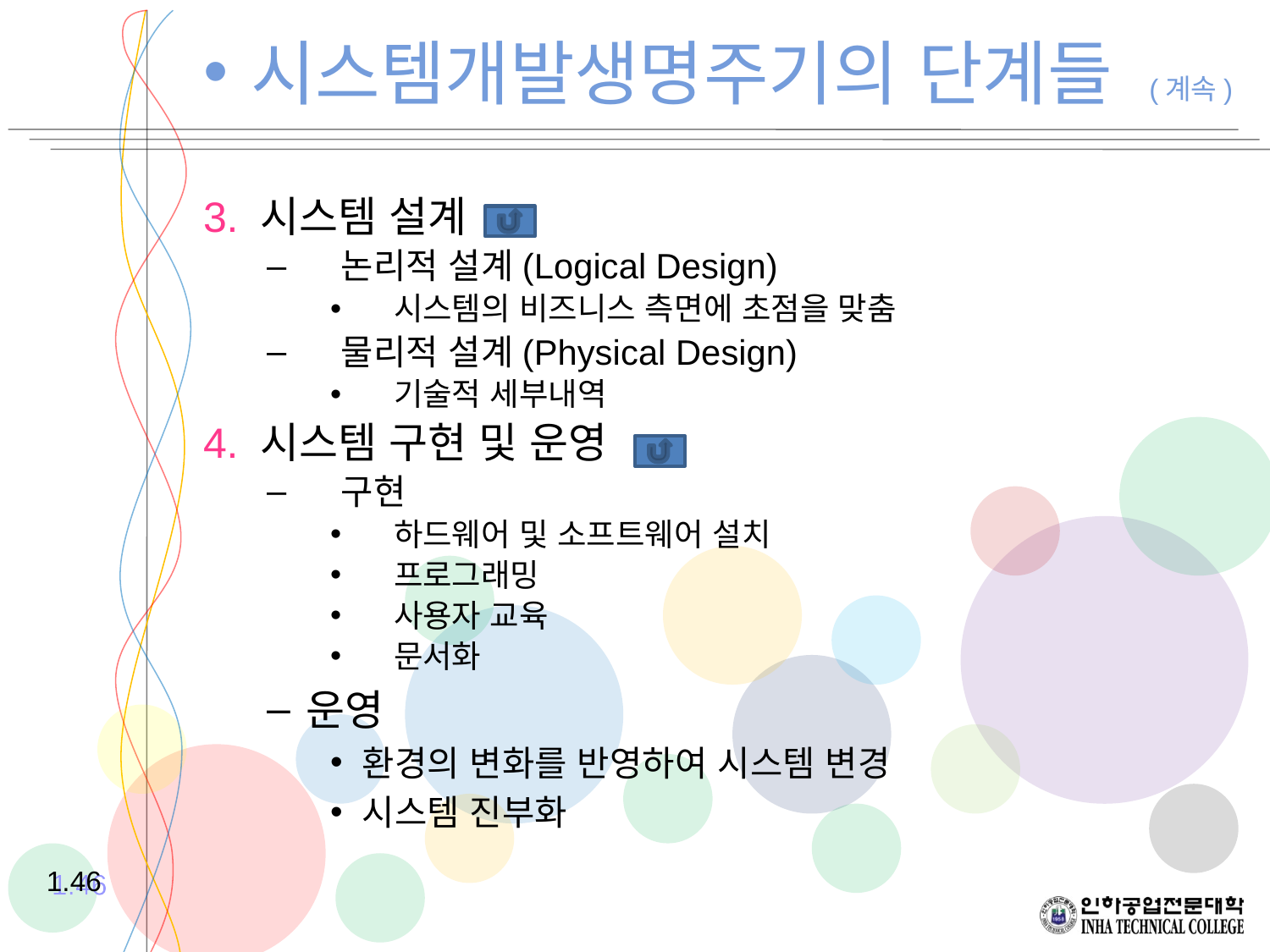

3. 시스템 설계
논리적 설계(Logical Design)
시스템의 비즈니스 측면에 초점을 맞춤
물리적 설계(Physical Design)
기술적 세부내역
4. 시스템 구현 및 운영
구현
하드웨어 및 소프트웨어 설치
프로그래밍
사용자 교육
문서화
운영
환경의 변화를 반영하여 시스템 변경
시스템 진부화

시스템개발생명주기의 단계들 (계속)

1.46